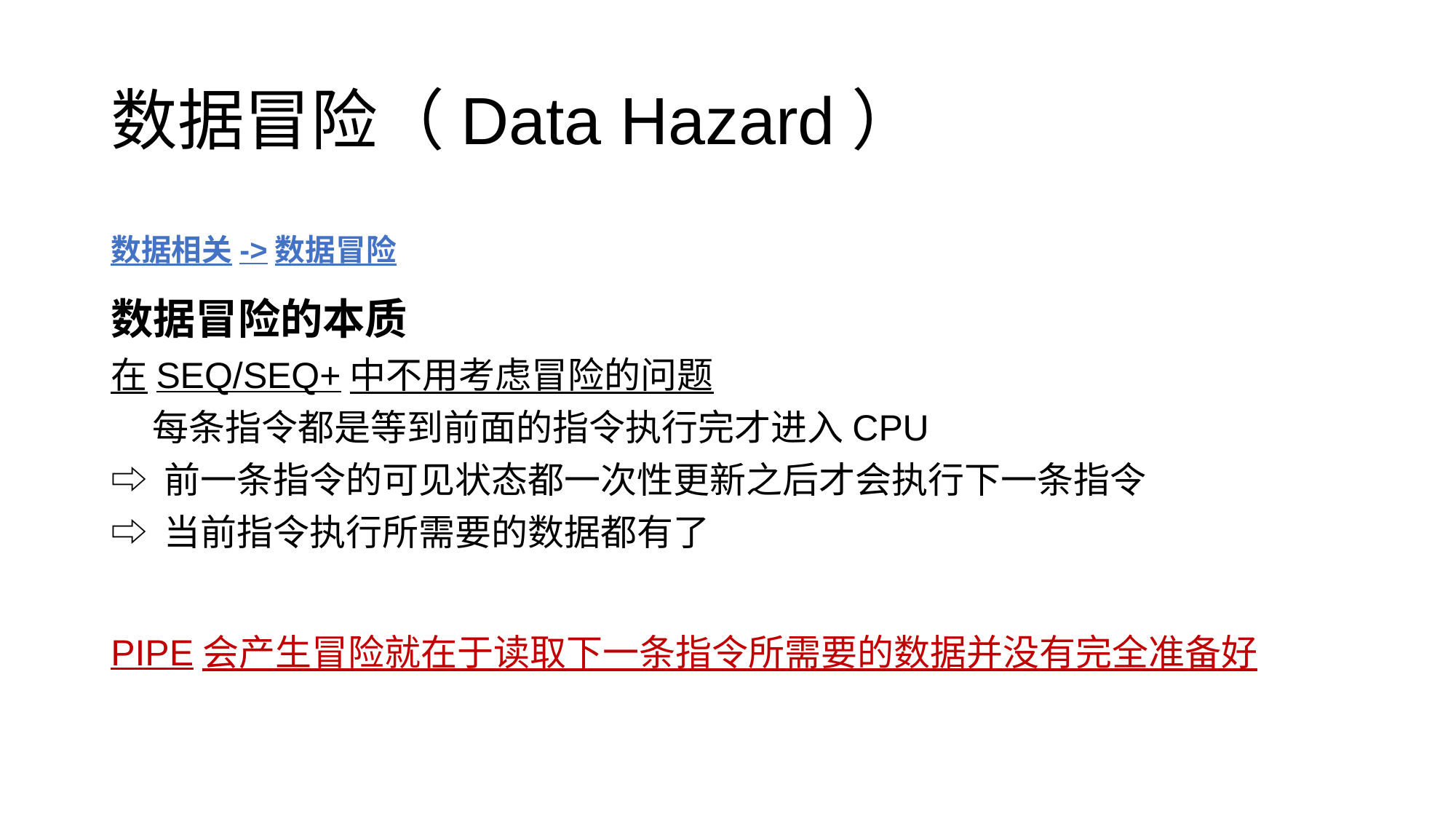

# 数据冒险（Data Hazard）
数据相关->数据冒险
数据冒险的本质
在SEQ/SEQ+中不用考虑冒险的问题
    每条指令都是等到前面的指令执行完才进入CPU
⇨ 前一条指令的可见状态都一次性更新之后才会执行下一条指令
⇨ 当前指令执行所需要的数据都有了

PIPE会产生冒险就在于读取下一条指令所需要的数据并没有完全准备好